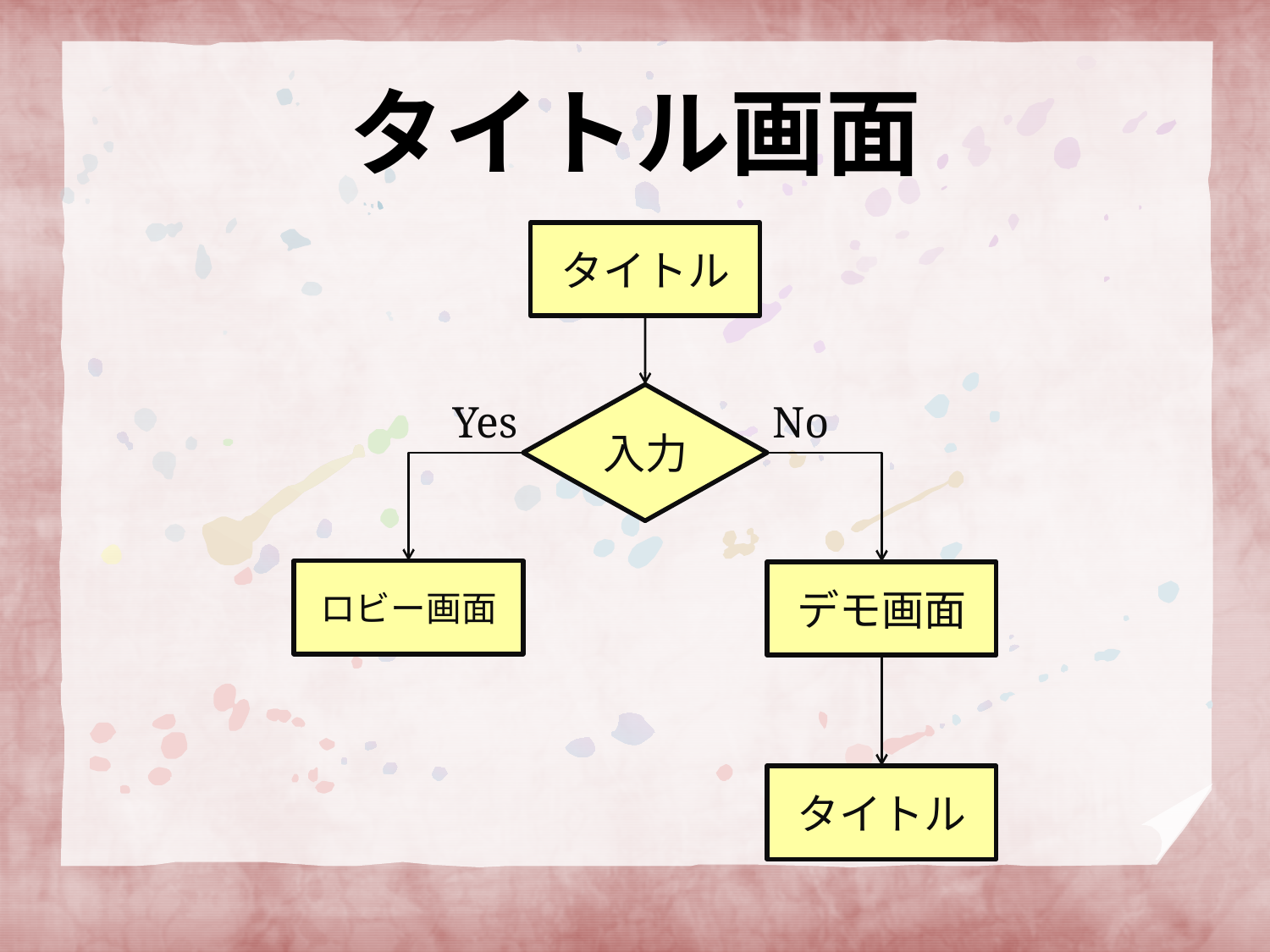

タイトル画面
タイトル
入力
No
Yes
ロビー画面
デモ画面
タイトル